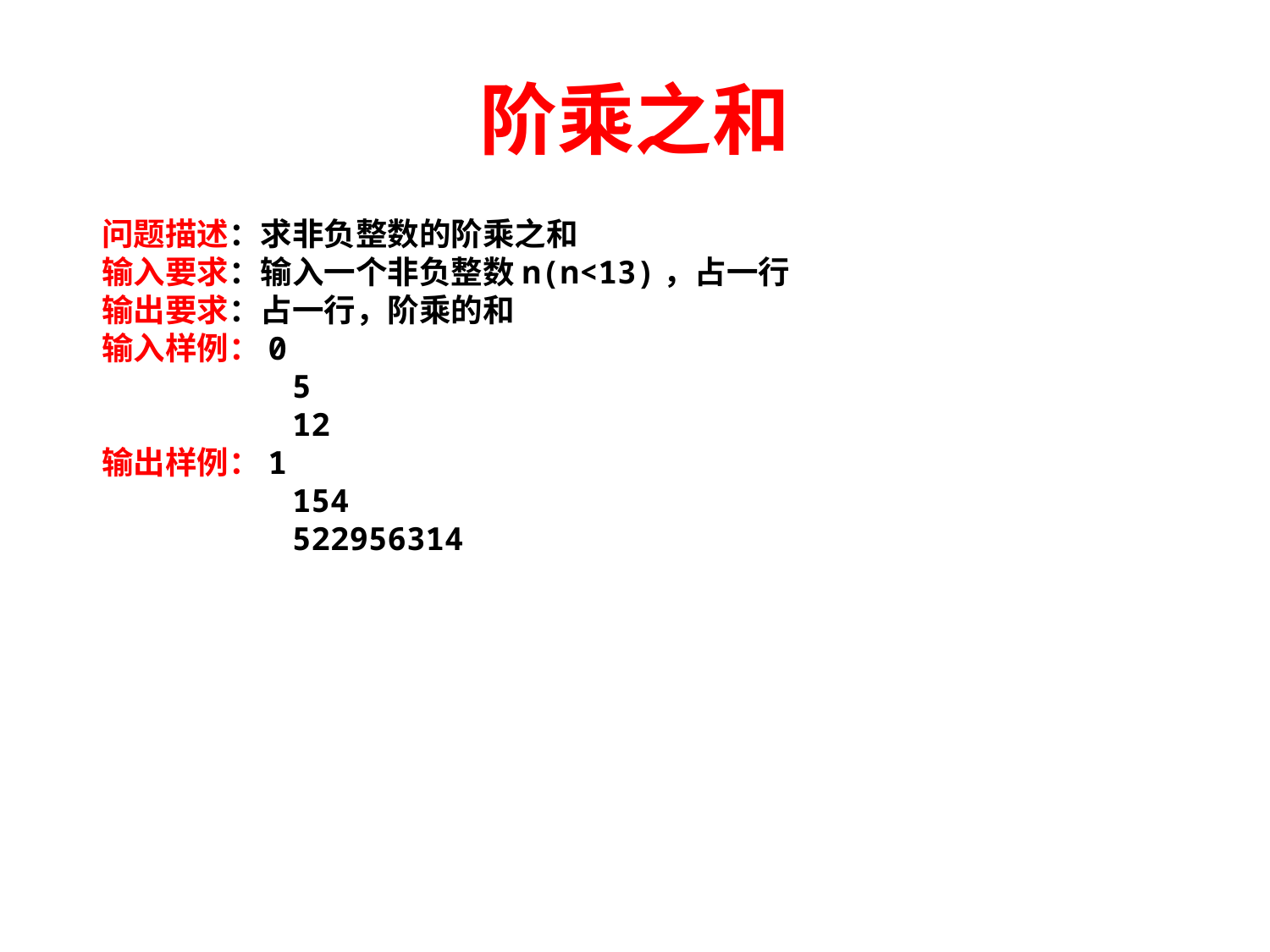

# 阶乘之和
问题描述：求非负整数的阶乘之和
输入要求：输入一个非负整数n(n<13)，占一行
输出要求：占一行，阶乘的和
输入样例：0
          5
          12
输出样例：1
          154
          522956314